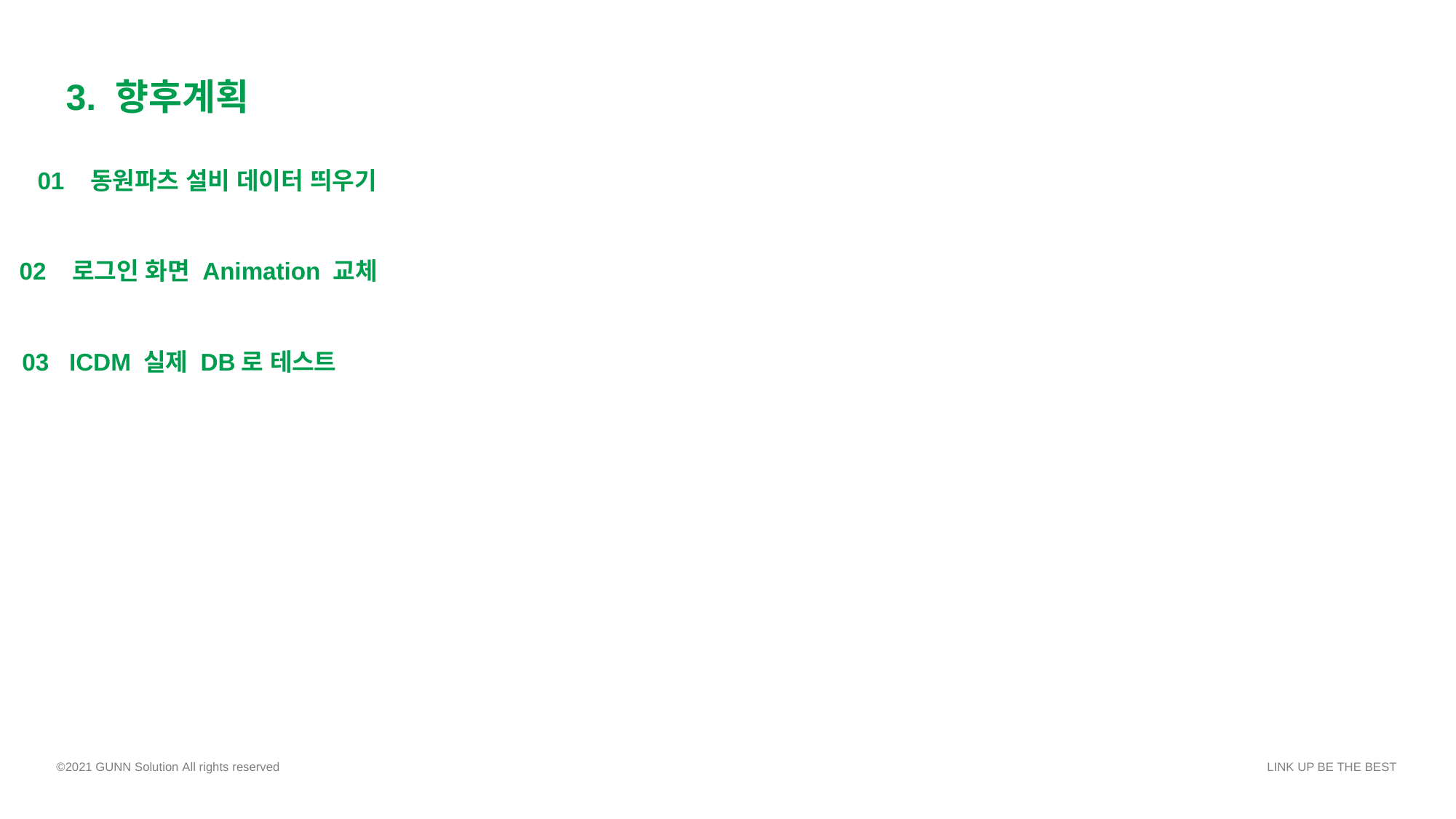

3. 향후계획
01   동원파츠 설비 데이터 띄우기
02   로그인 화면 Animation 교체
03   ICDM 실제 DB로 테스트